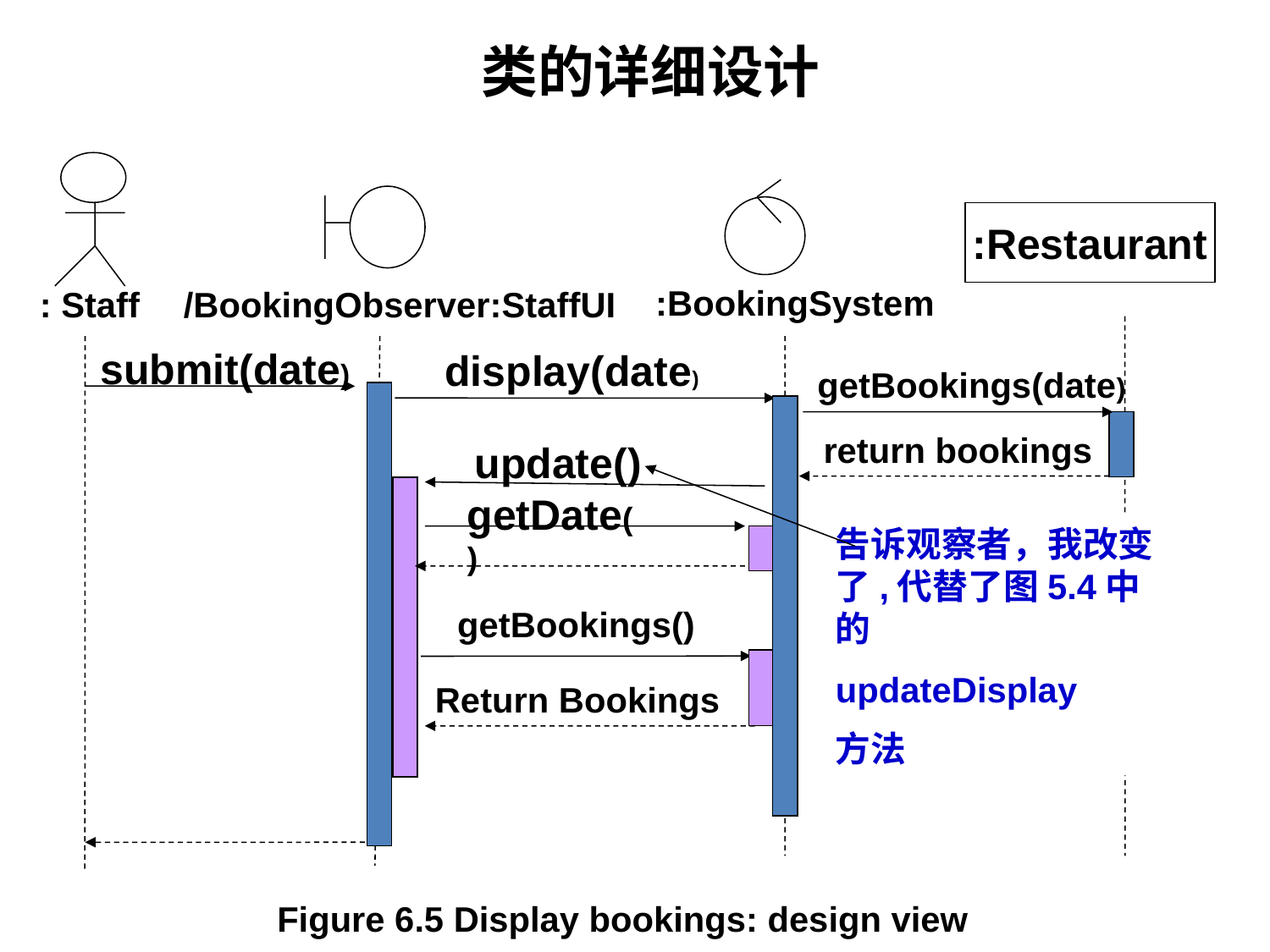

# 类的详细设计

:Restaurant

:BookingSystem
: Staff
/BookingObserver:StaffUI

submit(date)

display(date)
getBookings(date)

return bookings
update()

getDate()

告诉观察者，我改变了,代替了图5.4中的
updateDisplay
方法

getBookings()

Return Bookings

Figure 6.5 Display bookings: design view